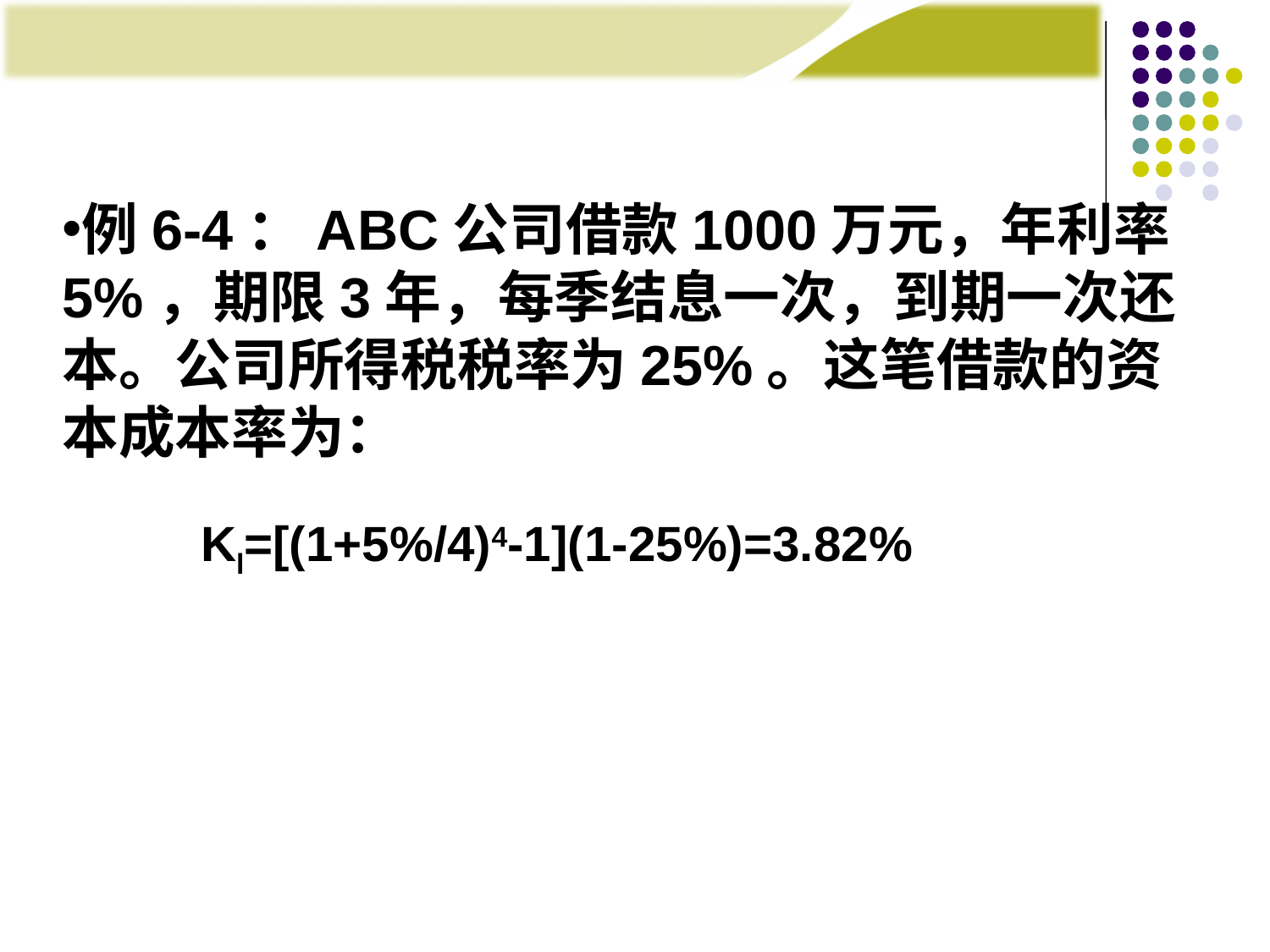

例6-4：ABC公司借款1000万元，年利率5%，期限3年，每季结息一次，到期一次还本。公司所得税税率为25%。这笔借款的资本成本率为：
Kl=[(1+5%/4)4-1](1-25%)=3.82%